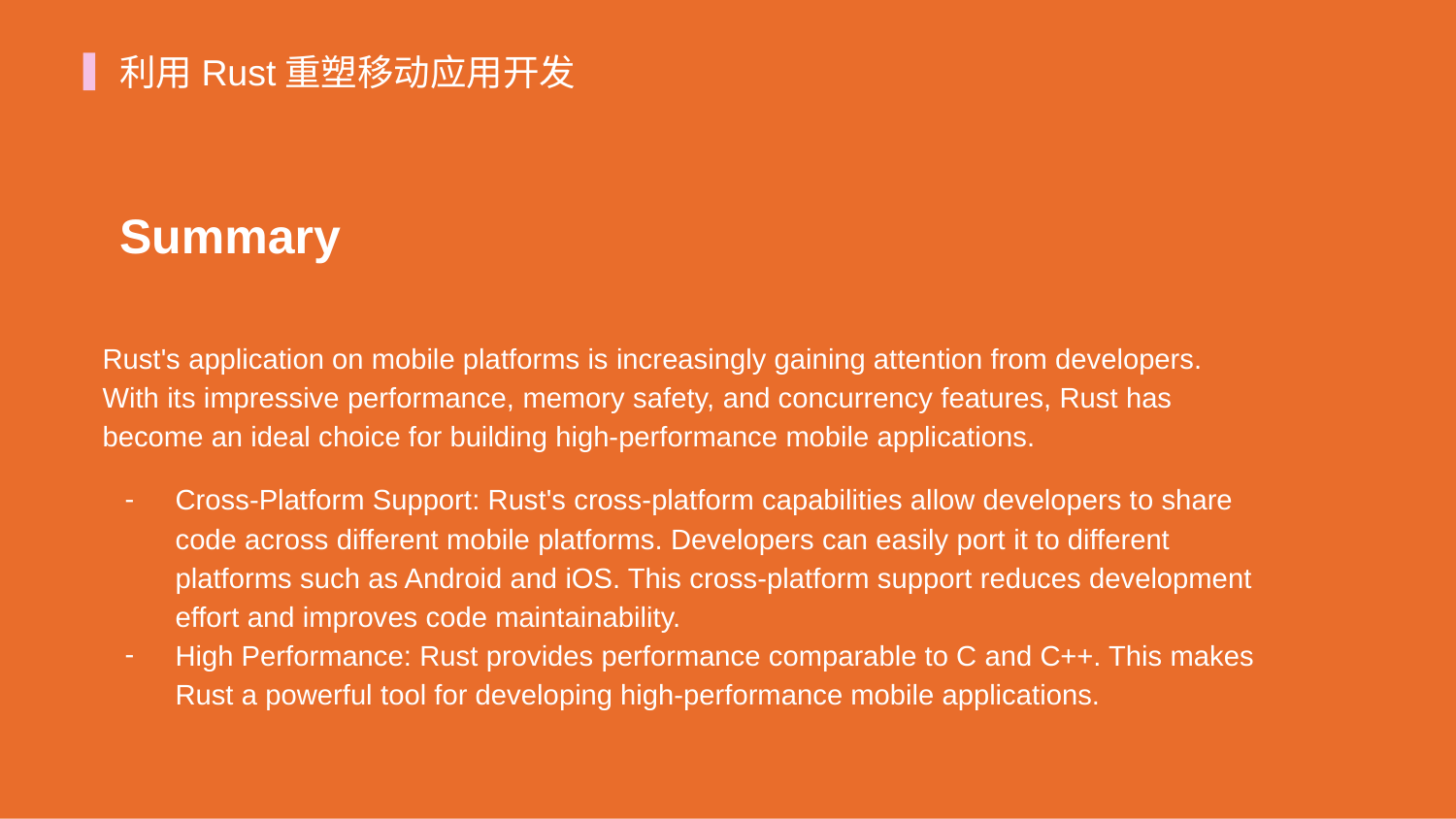

利用Rust重塑移动应用开发

Summary
Rust's application on mobile platforms is increasingly gaining attention from developers. With its impressive performance, memory safety, and concurrency features, Rust has become an ideal choice for building high-performance mobile applications.
Cross-Platform Support: Rust's cross-platform capabilities allow developers to share code across different mobile platforms. Developers can easily port it to different platforms such as Android and iOS. This cross-platform support reduces development effort and improves code maintainability.
High Performance: Rust provides performance comparable to C and C++. This makes Rust a powerful tool for developing high-performance mobile applications.